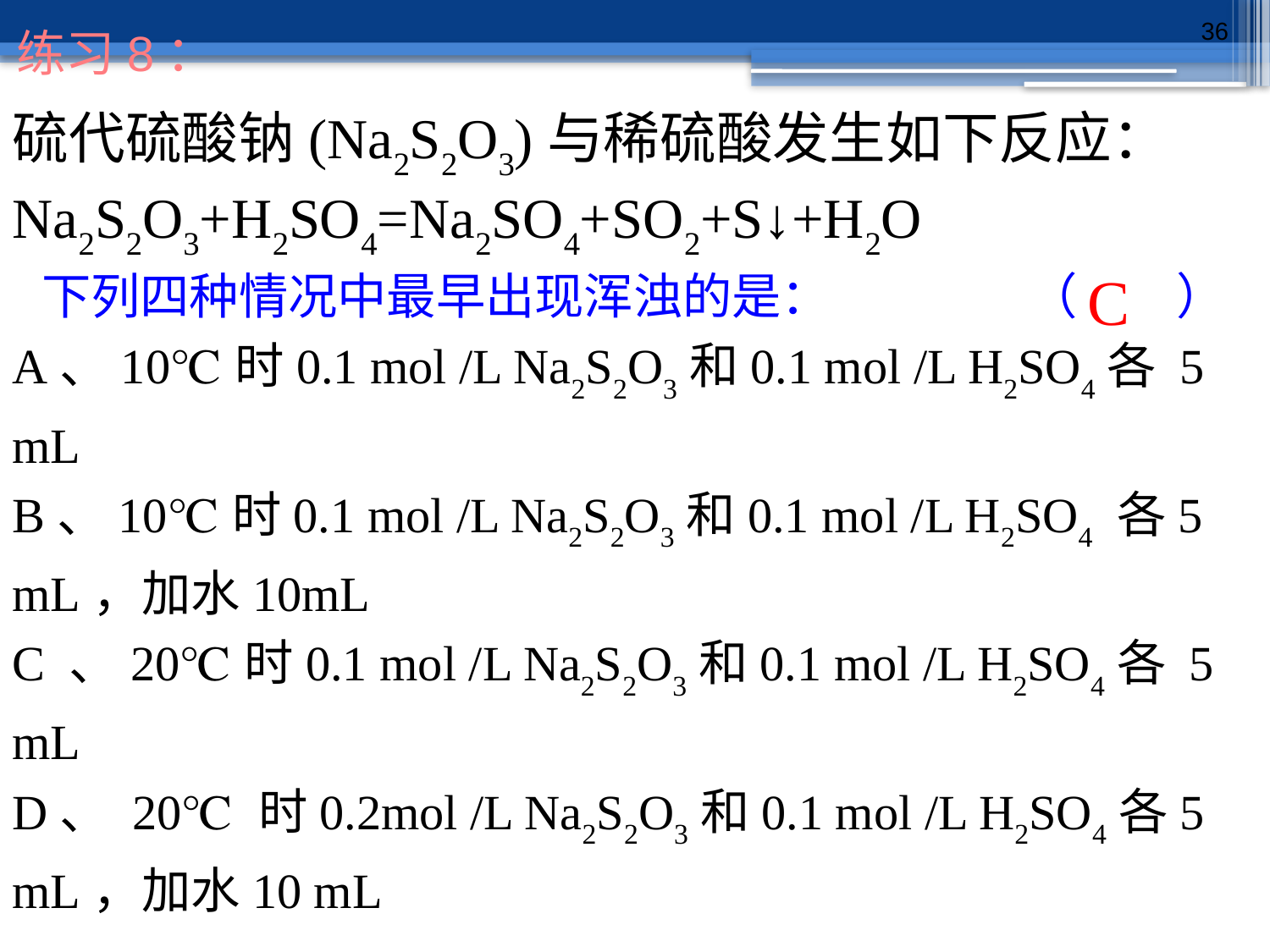

36
练习8：
硫代硫酸钠(Na2S2O3)与稀硫酸发生如下反应：Na2S2O3+H2SO4=Na2SO4+SO2+S↓+H2O
  下列四种情况中最早出现浑浊的是：　　　　（　　）
A、10℃时0.1 mol /L Na2S2O3和0.1 mol /L H2SO4各 5 mL
B、10℃时0.1 mol /L Na2S2O3和0.1 mol /L H2SO4 各5 mL，加水10mL
C 、20℃时0.1 mol /L Na2S2O3和0.1 mol /L H2SO4各 5 mL
D、 20℃ 时0.2mol /L Na2S2O3和0.1 mol /L H2SO4各5 mL，加水10 mL
C